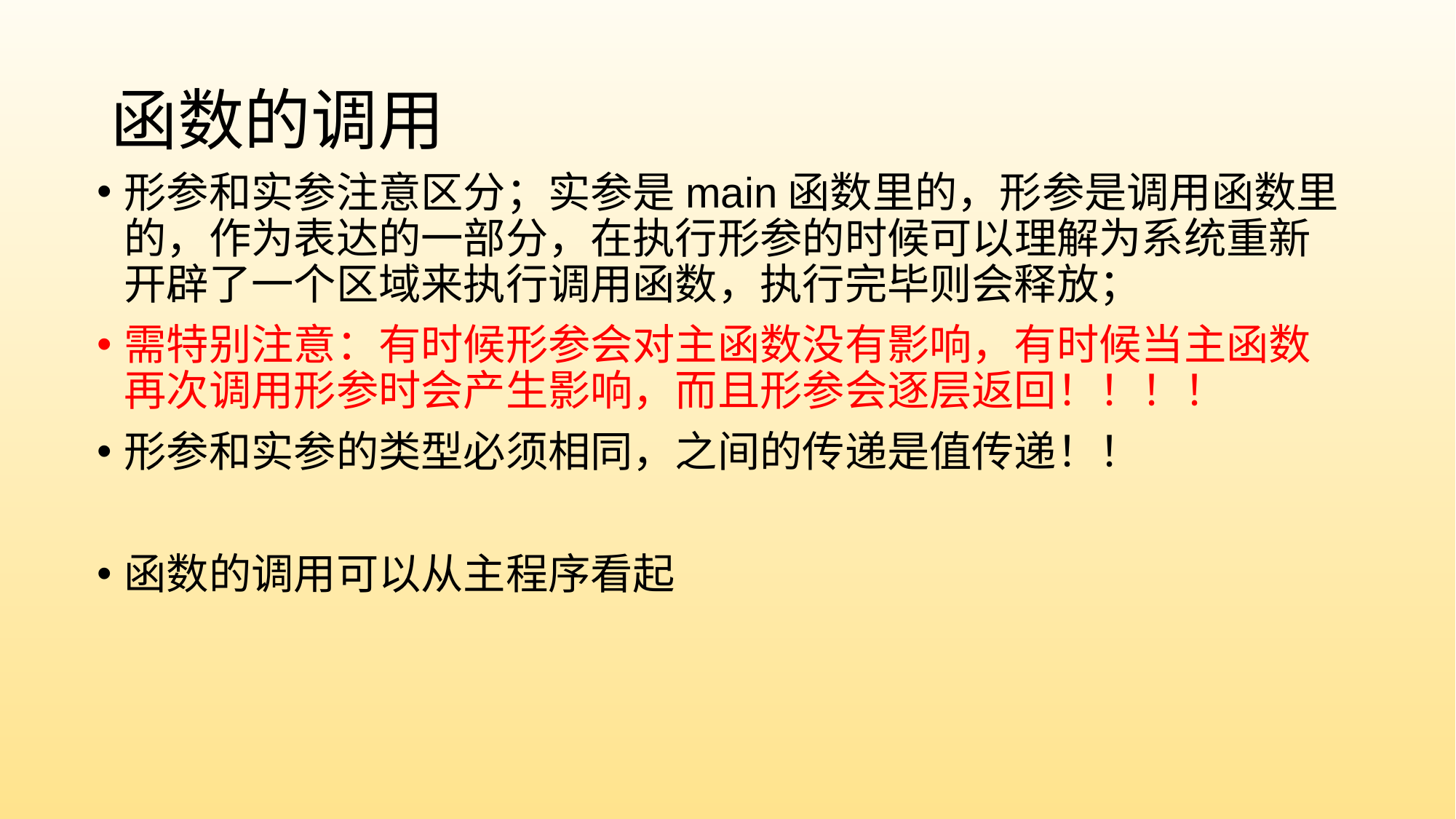

# 函数的调用
形参和实参注意区分；实参是main函数里的，形参是调用函数里的，作为表达的一部分，在执行形参的时候可以理解为系统重新开辟了一个区域来执行调用函数，执行完毕则会释放；
需特别注意：有时候形参会对主函数没有影响，有时候当主函数再次调用形参时会产生影响，而且形参会逐层返回！！！！
形参和实参的类型必须相同，之间的传递是值传递！！

函数的调用可以从主程序看起